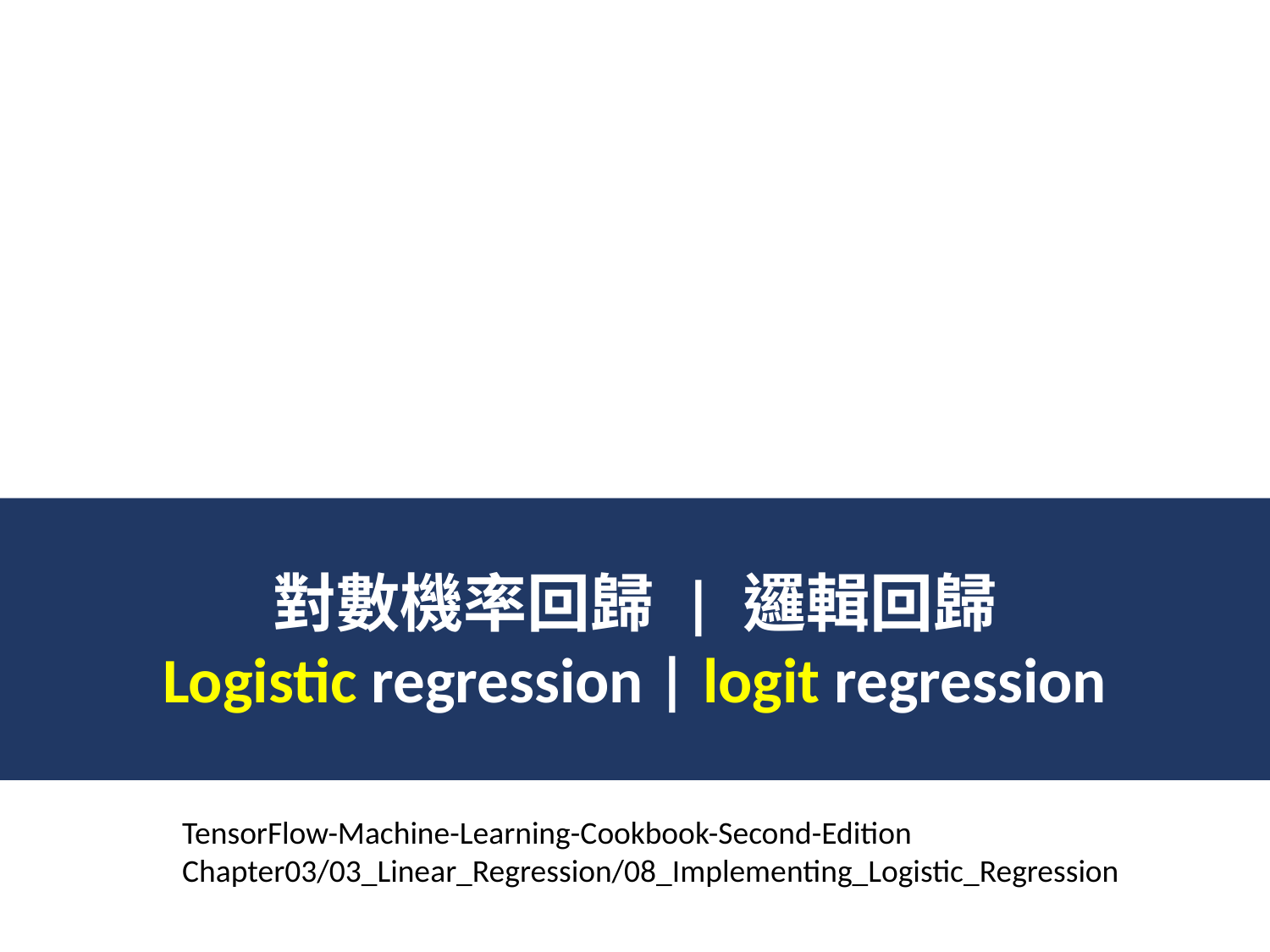

對數機率回歸 | 邏輯回歸
Logistic regression | logit regression
TensorFlow-Machine-Learning-Cookbook-Second-Edition
Chapter03/03_Linear_Regression/08_Implementing_Logistic_Regression